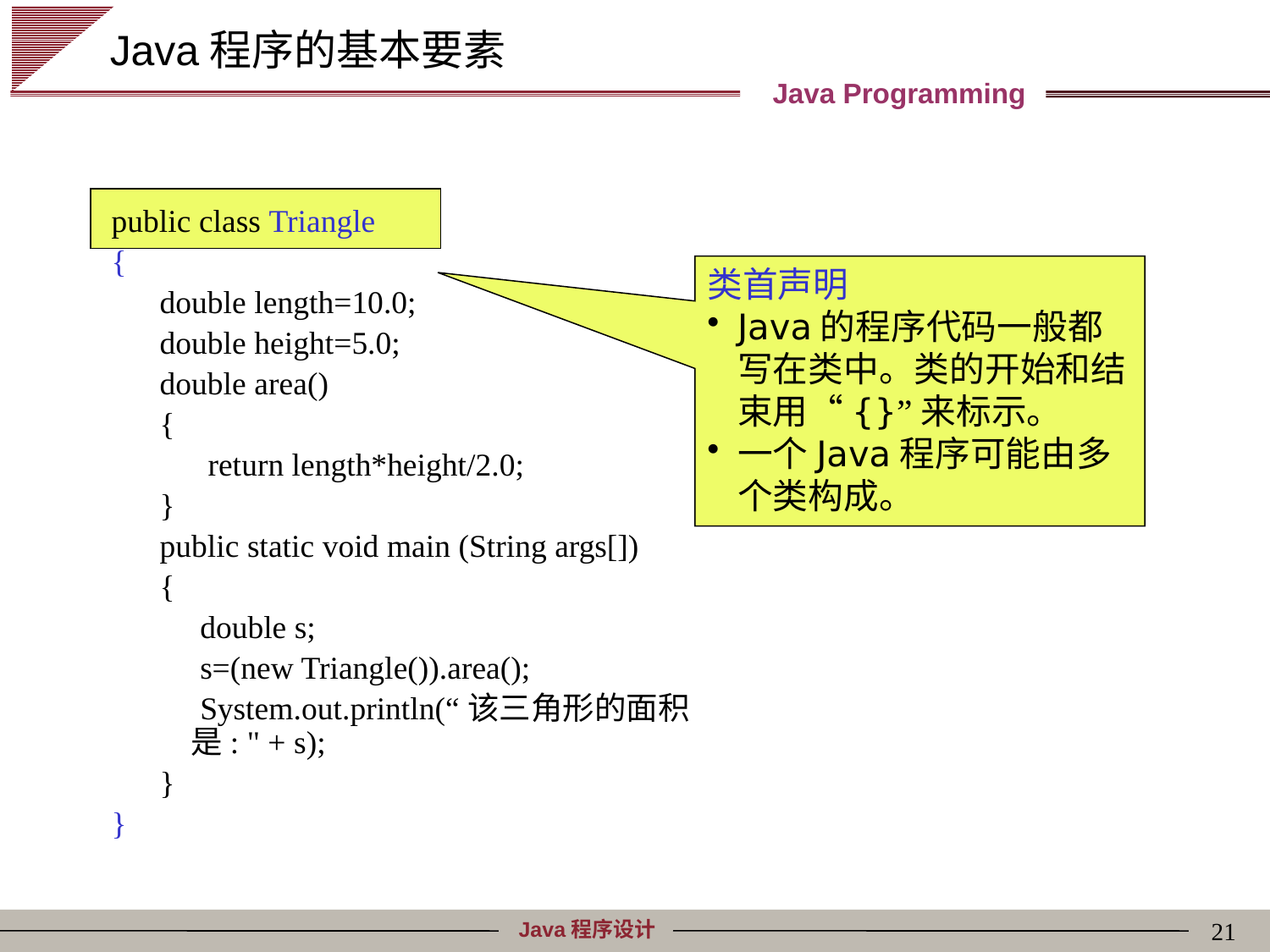

Java程序的基本要素

public class Triangle
{
      double length=10.0;
      double height=5.0;
      double area()
      {
            return length*height/2.0;
      }
      public static void main (String args[])
      {
           double s;
           s=(new Triangle()).area();
           System.out.println(“该三角形的面积是: " + s);
      }
}
类首声明
Java的程序代码一般都写在类中。类的开始和结束用“{}”来标示。
一个Java程序可能由多个类构成。